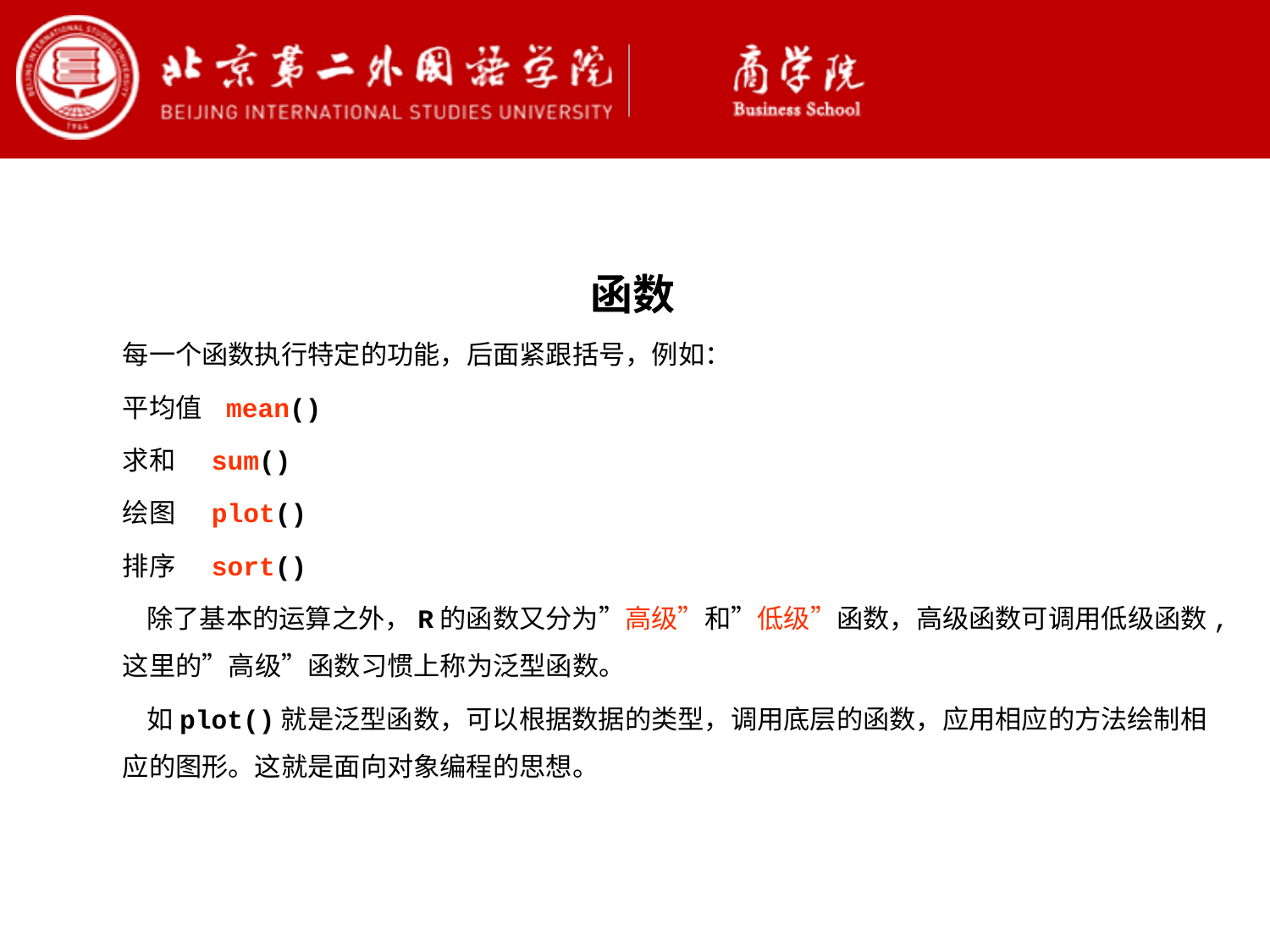

函数
每一个函数执行特定的功能，后面紧跟括号，例如：
平均值   mean()
求和     sum()
绘图     plot()
排序     sort()
   除了基本的运算之外，R的函数又分为”高级”和”低级”函数，高级函数可调用低级函数,这里的”高级”函数习惯上称为泛型函数。
   如plot()就是泛型函数，可以根据数据的类型，调用底层的函数，应用相应的方法绘制相应的图形。这就是面向对象编程的思想。